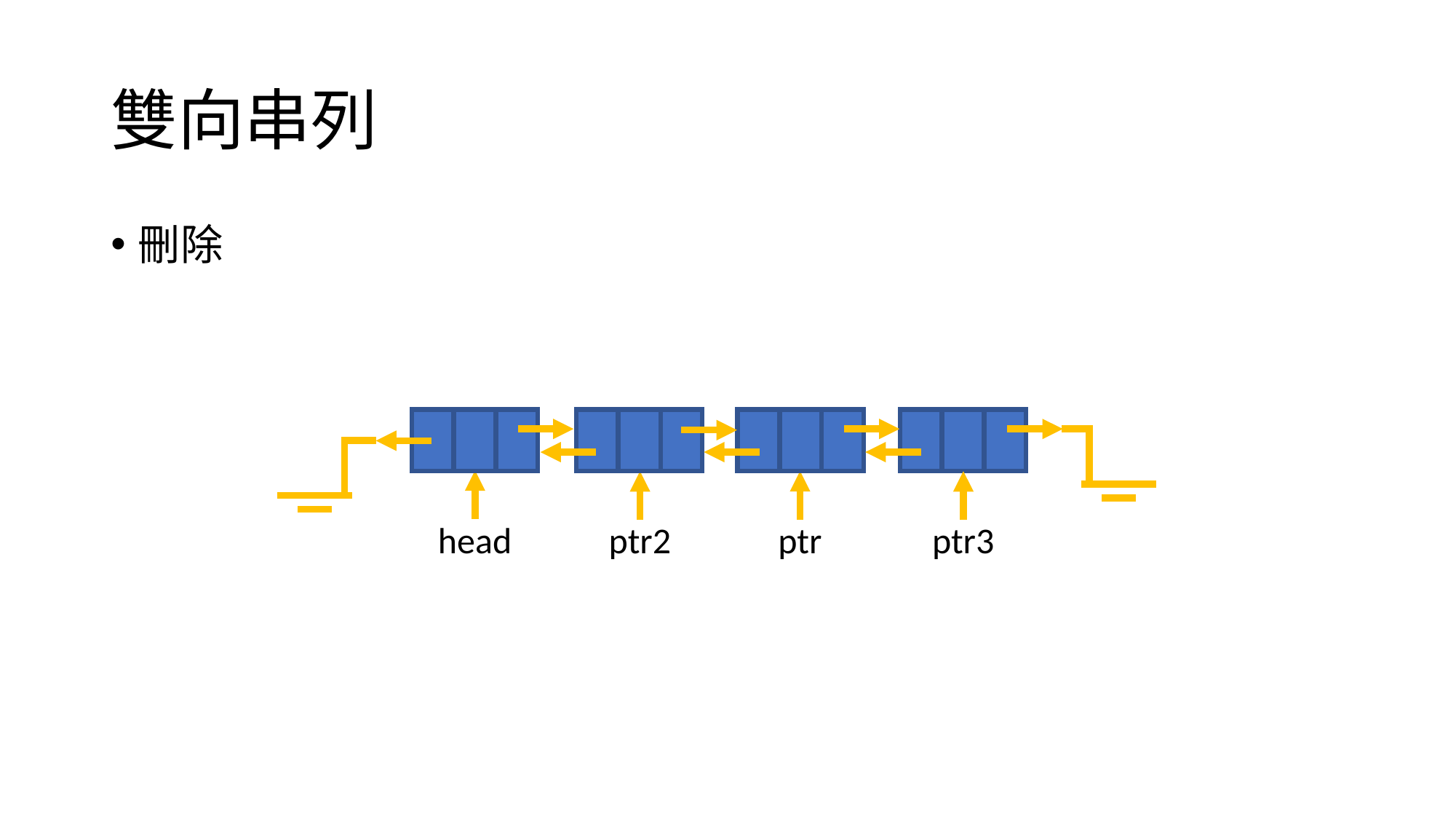

# 雙向串列
刪除

head
ptr2
ptr3
ptr